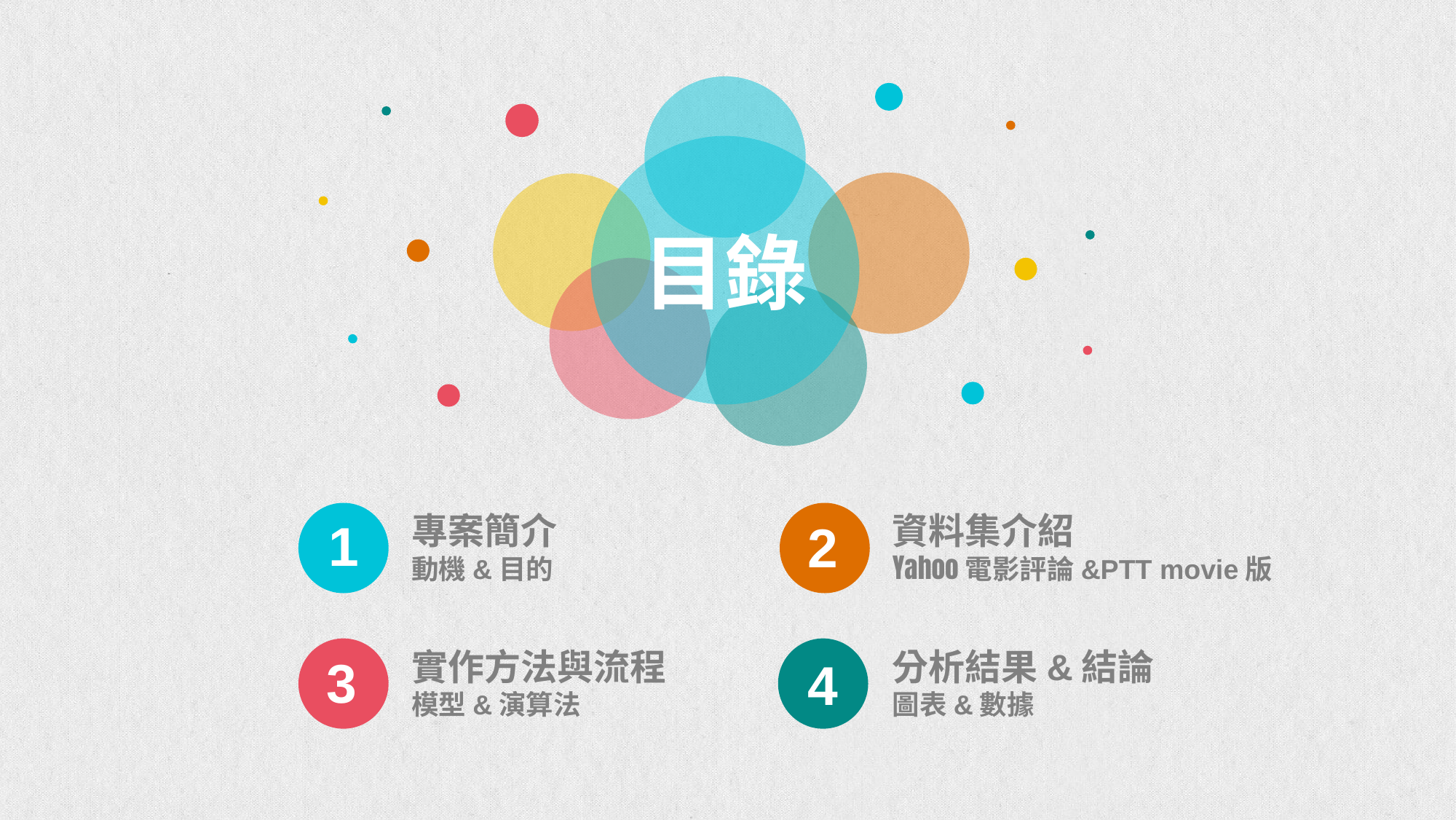

目錄

1
專案簡介
動機&目的

2
資料集介紹
Yahoo電影評論&PTT movie版

3
實作方法與流程
模型&演算法

4
分析結果&結論
圖表&數據